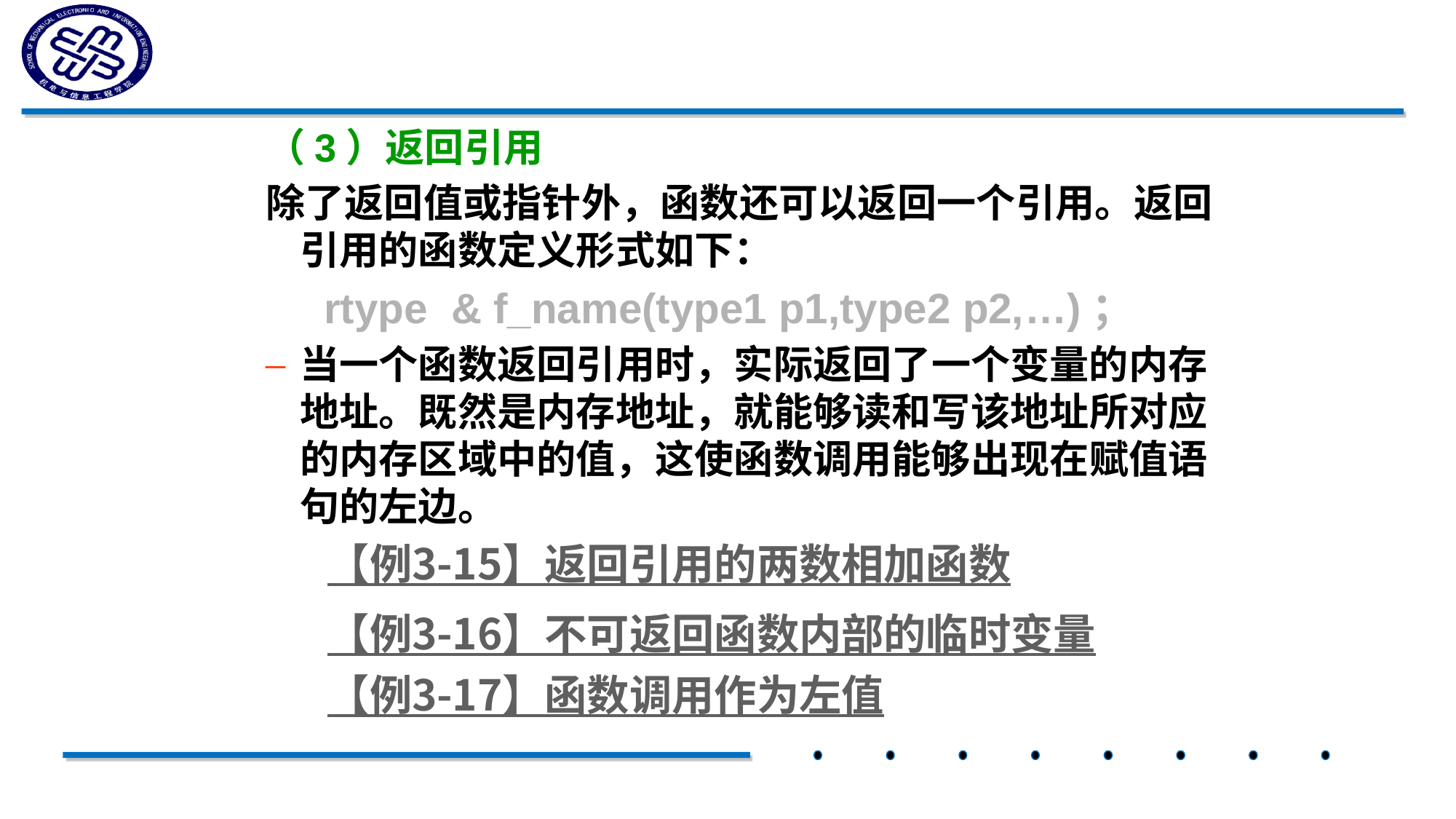

#
（3）返回引用
除了返回值或指针外，函数还可以返回一个引用。返回引用的函数定义形式如下：
 rtype  & f_name(type1 p1,type2 p2,…)；
当一个函数返回引用时，实际返回了一个变量的内存地址。既然是内存地址，就能够读和写该地址所对应的内存区域中的值，这使函数调用能够出现在赋值语句的左边。
           【例3-15】返回引用的两数相加函数
           【例3-16】不可返回函数内部的临时变量
           【例3-17】函数调用作为左值